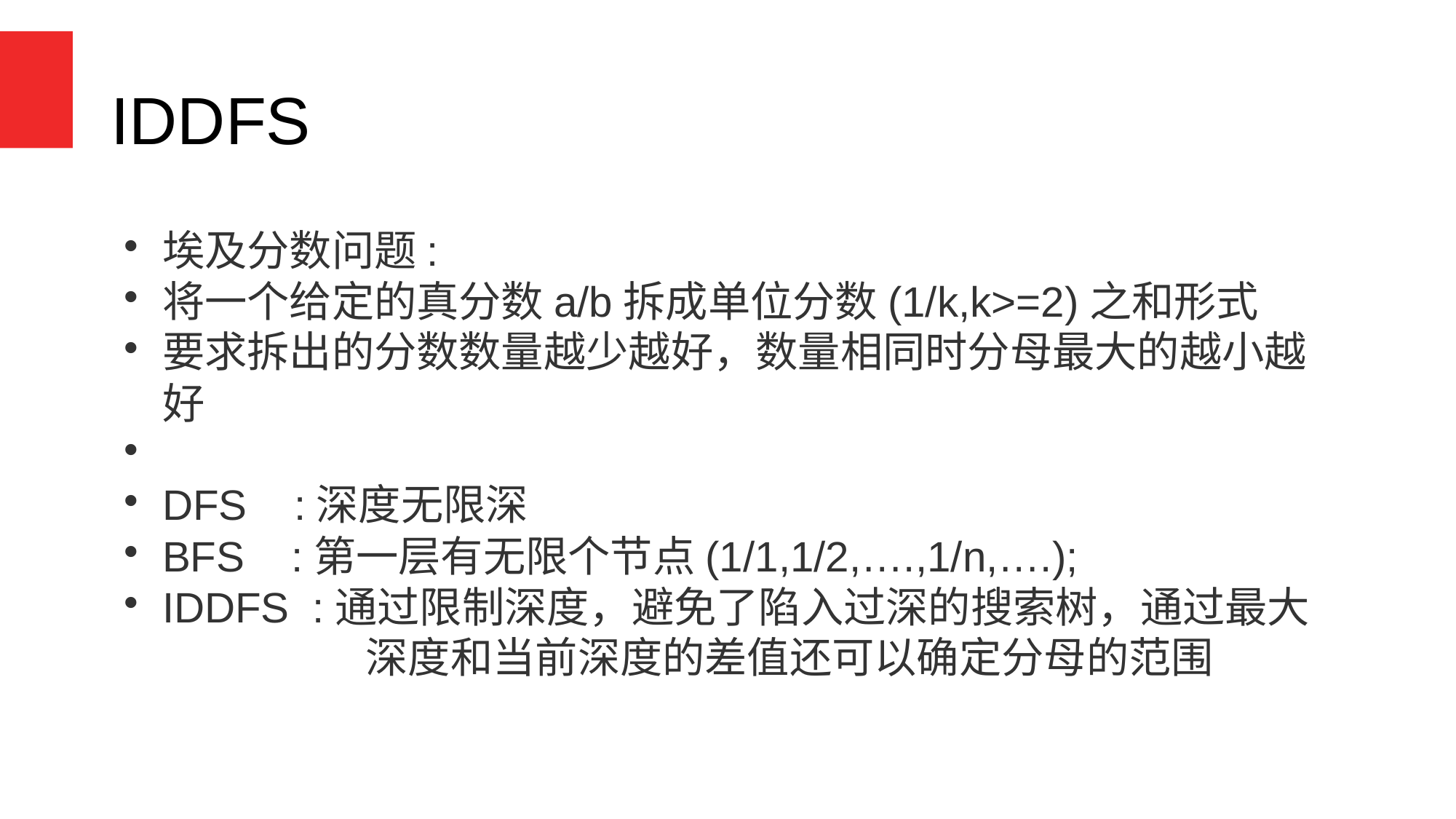

IDDFS
埃及分数问题:
将一个给定的真分数a/b拆成单位分数(1/k,k>=2)之和形式
要求拆出的分数数量越少越好，数量相同时分母最大的越小越好

DFS    :深度无限深
BFS    :第一层有无限个节点(1/1,1/2,….,1/n,….);
IDDFS  :通过限制深度，避免了陷入过深的搜索树，通过最大	          深度和当前深度的差值还可以确定分母的范围